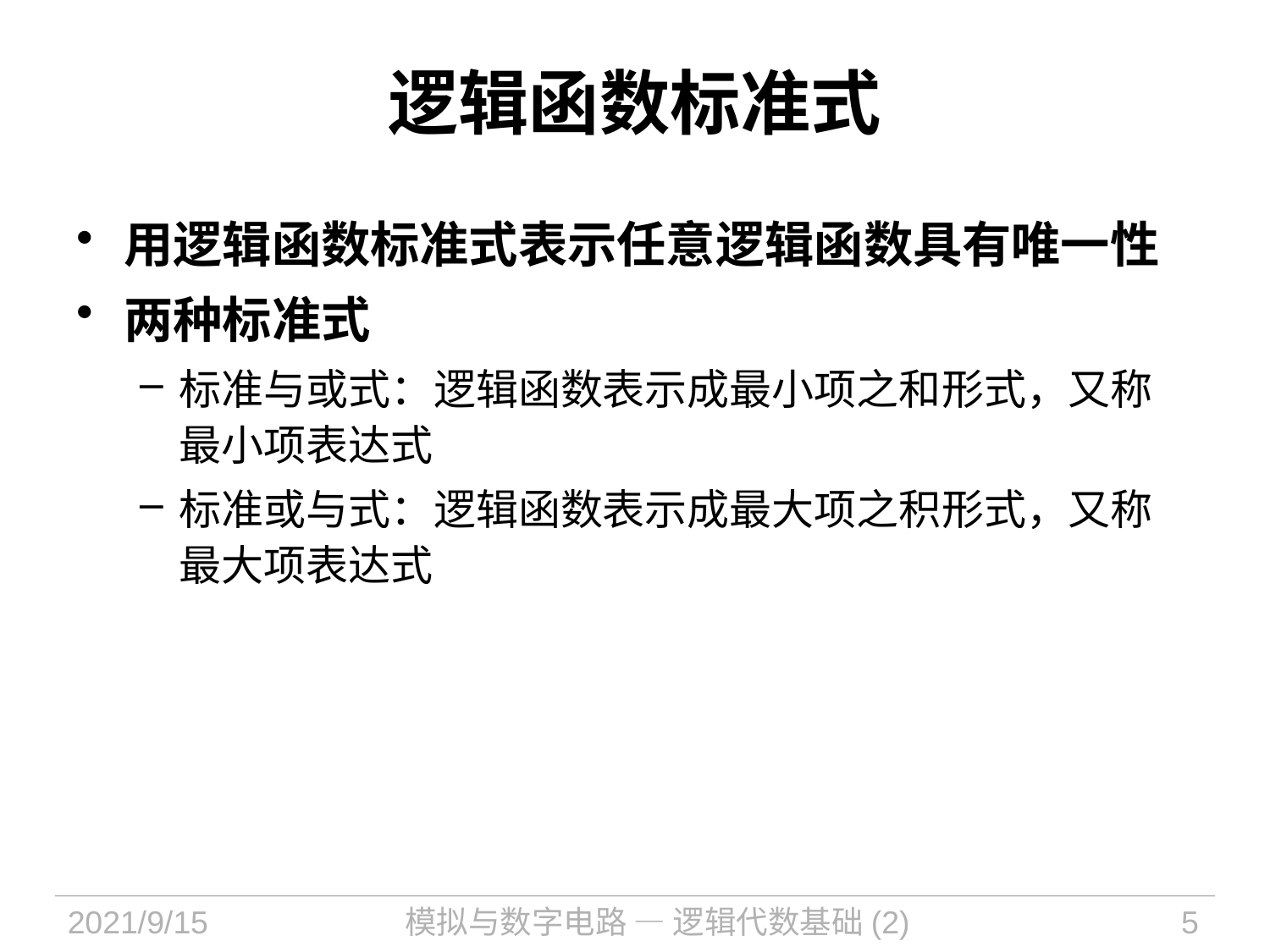

# 逻辑函数标准式
用逻辑函数标准式表示任意逻辑函数具有唯一性
两种标准式
标准与或式：逻辑函数表示成最小项之和形式，又称最小项表达式
标准或与式：逻辑函数表示成最大项之积形式，又称最大项表达式
2021/9/15
模拟与数字电路 — 逻辑代数基础(2)
5